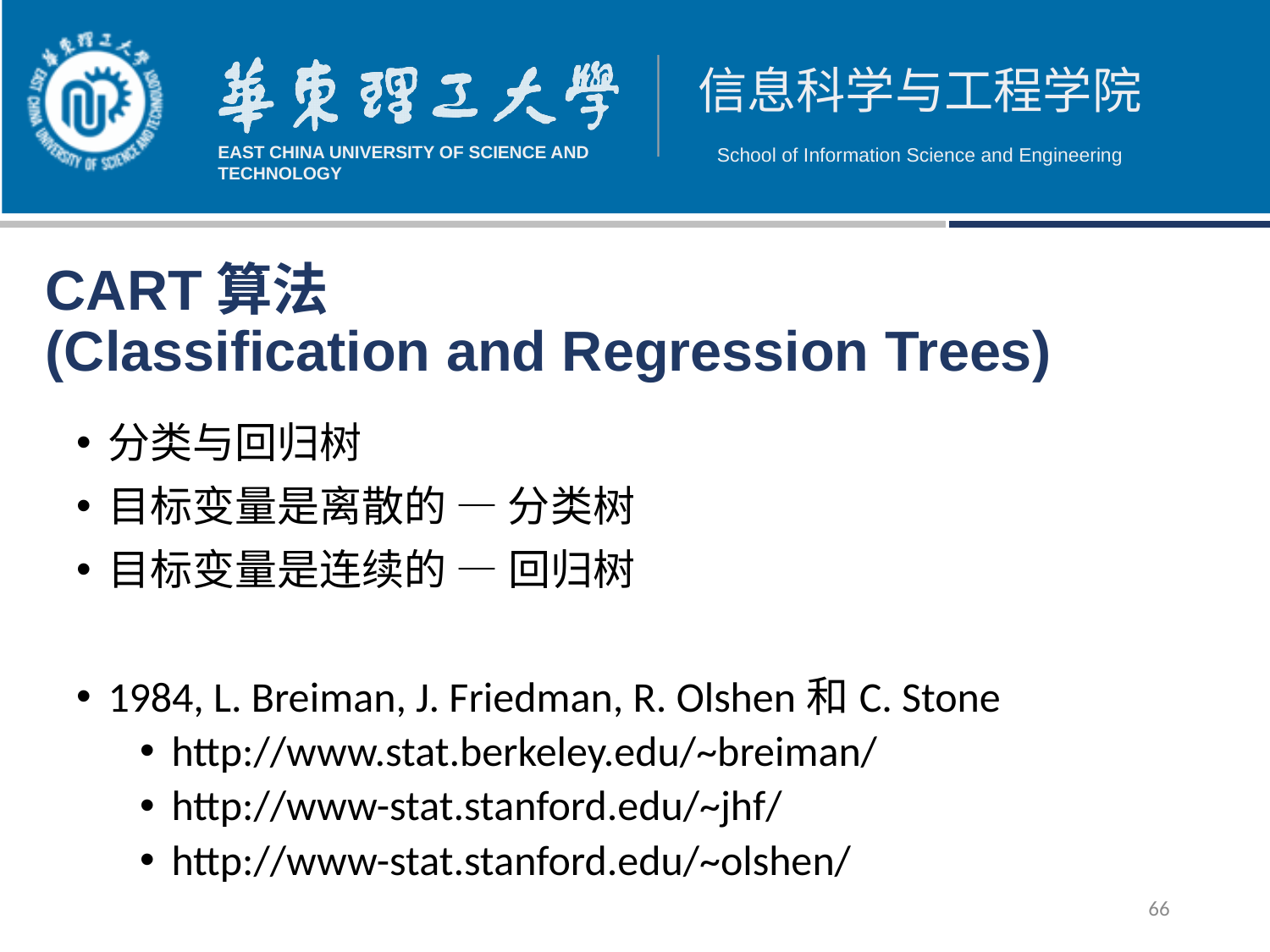

CART算法
(Classification and Regression Trees)
分类与回归树
目标变量是离散的 — 分类树
目标变量是连续的 — 回归树

1984, L. Breiman, J. Friedman, R. Olshen和C. Stone
http://www.stat.berkeley.edu/~breiman/
http://www-stat.stanford.edu/~jhf/
http://www-stat.stanford.edu/~olshen/

66